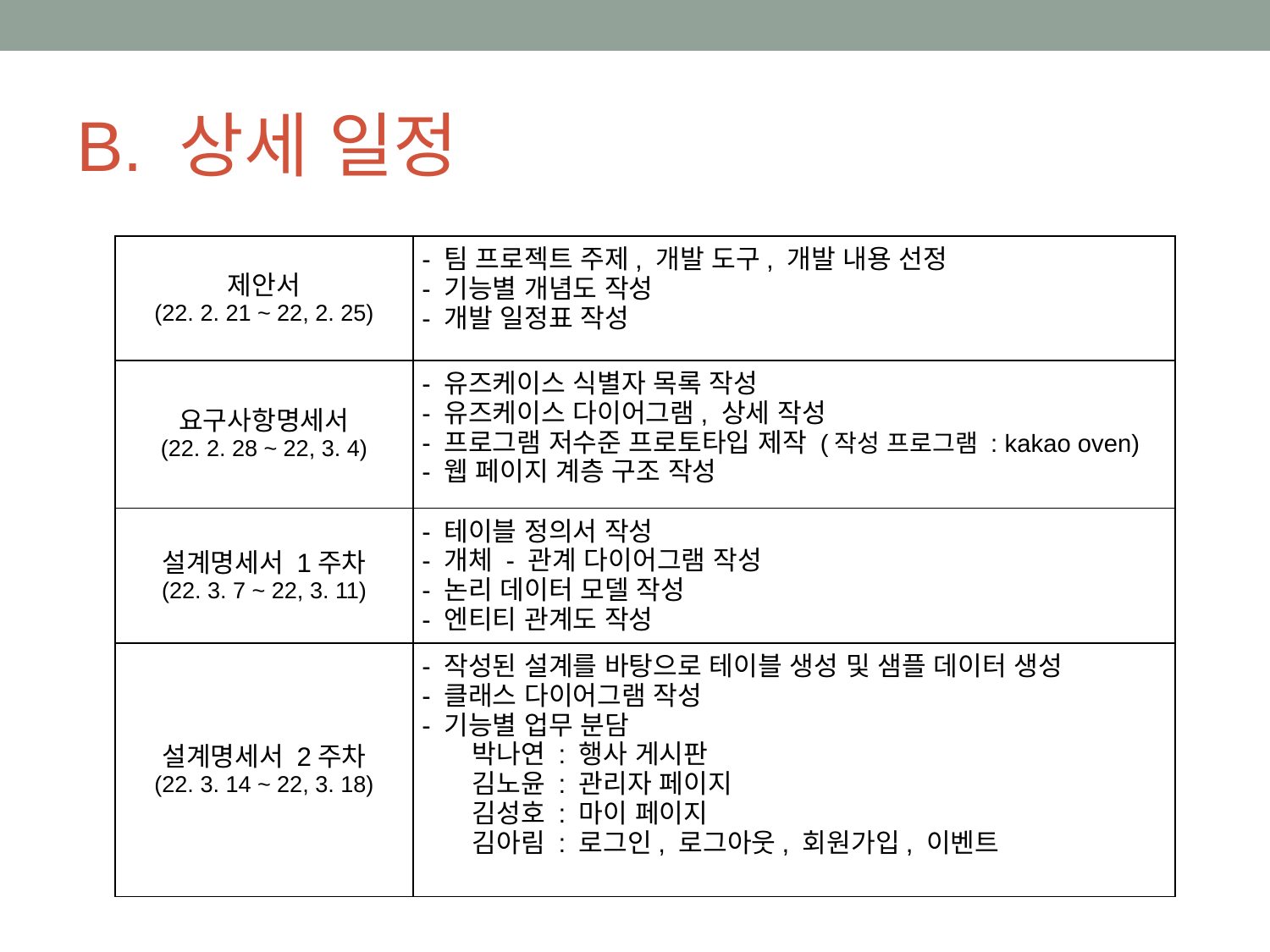

# B. 상세 일정
| 제안서 (22. 2. 21 ~ 22, 2. 25) | - 팀 프로젝트 주제, 개발 도구, 개발 내용 선정 - 기능별 개념도 작성 - 개발 일정표 작성 |
| --- | --- |
| 요구사항명세서 (22. 2. 28 ~ 22, 3. 4) | - 유즈케이스 식별자 목록 작성 - 유즈케이스 다이어그램, 상세 작성 - 프로그램 저수준 프로토타입 제작 (작성 프로그램 : kakao oven) - 웹 페이지 계층 구조 작성 |
| 설계명세서 1주차 (22. 3. 7 ~ 22, 3. 11) | - 테이블 정의서 작성 - 개체 - 관계 다이어그램 작성 - 논리 데이터 모델 작성 - 엔티티 관계도 작성 |
| 설계명세서 2주차 (22. 3. 14 ~ 22, 3. 18) | - 작성된 설계를 바탕으로 테이블 생성 및 샘플 데이터 생성 - 클래스 다이어그램 작성 - 기능별 업무 분담       박나연 : 행사 게시판       김노윤 : 관리자 페이지       김성호 : 마이 페이지       김아림 : 로그인, 로그아웃, 회원가입, 이벤트 |